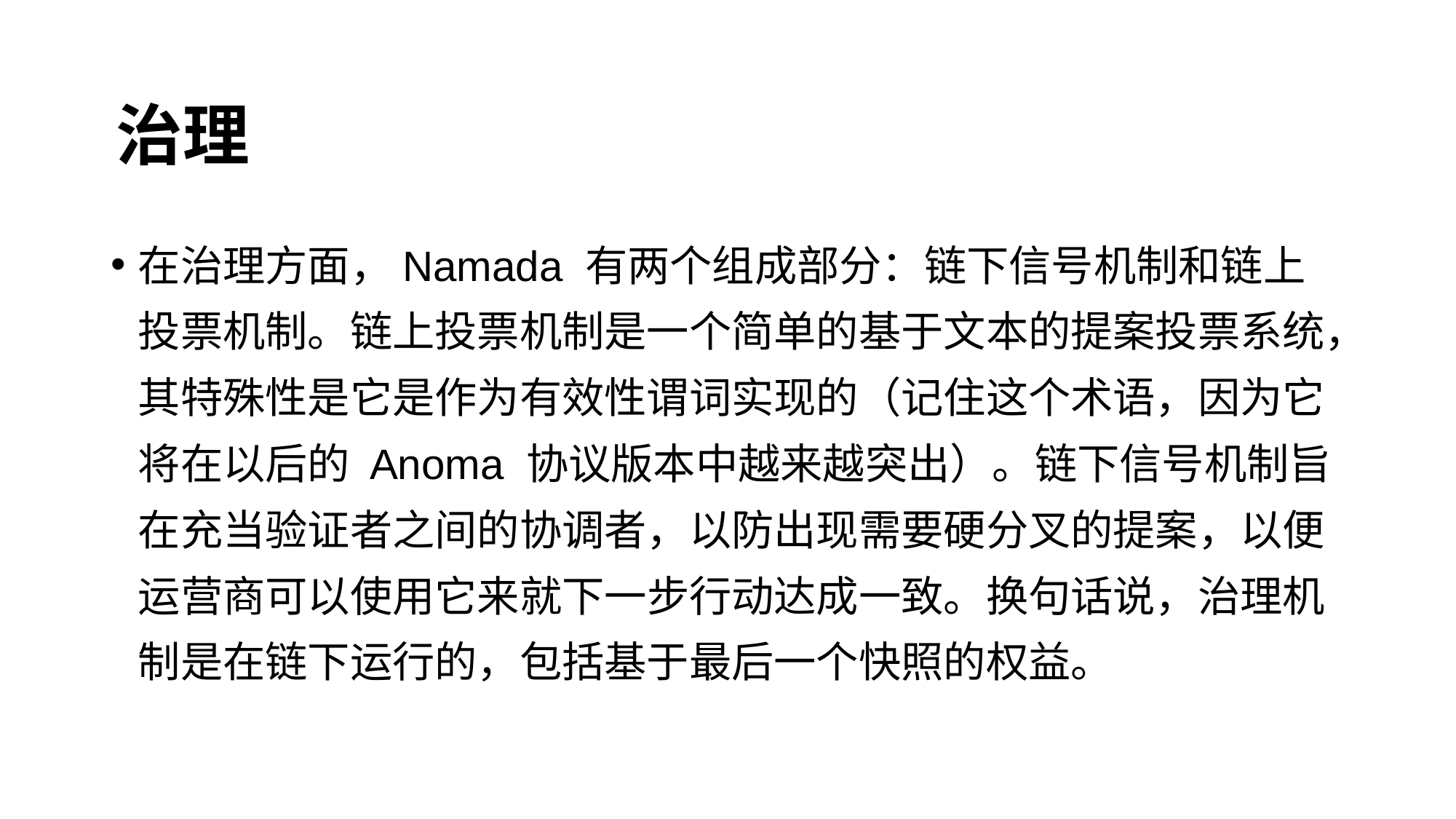

# 治理
在治理方面，Namada 有两个组成部分：链下信号机制和链上投票机制。链上投票机制是一个简单的基于文本的提案投票系统，其特殊性是它是作为有效性谓词实现的（记住这个术语，因为它将在以后的 Anoma 协议版本中越来越突出）。链下信号机制旨在充当验证者之间的协调者，以防出现需要硬分叉的提案，以便运营商可以使用它来就下一步行动达成一致。换句话说，治理机制是在链下运行的，包括基于最后一个快照的权益。